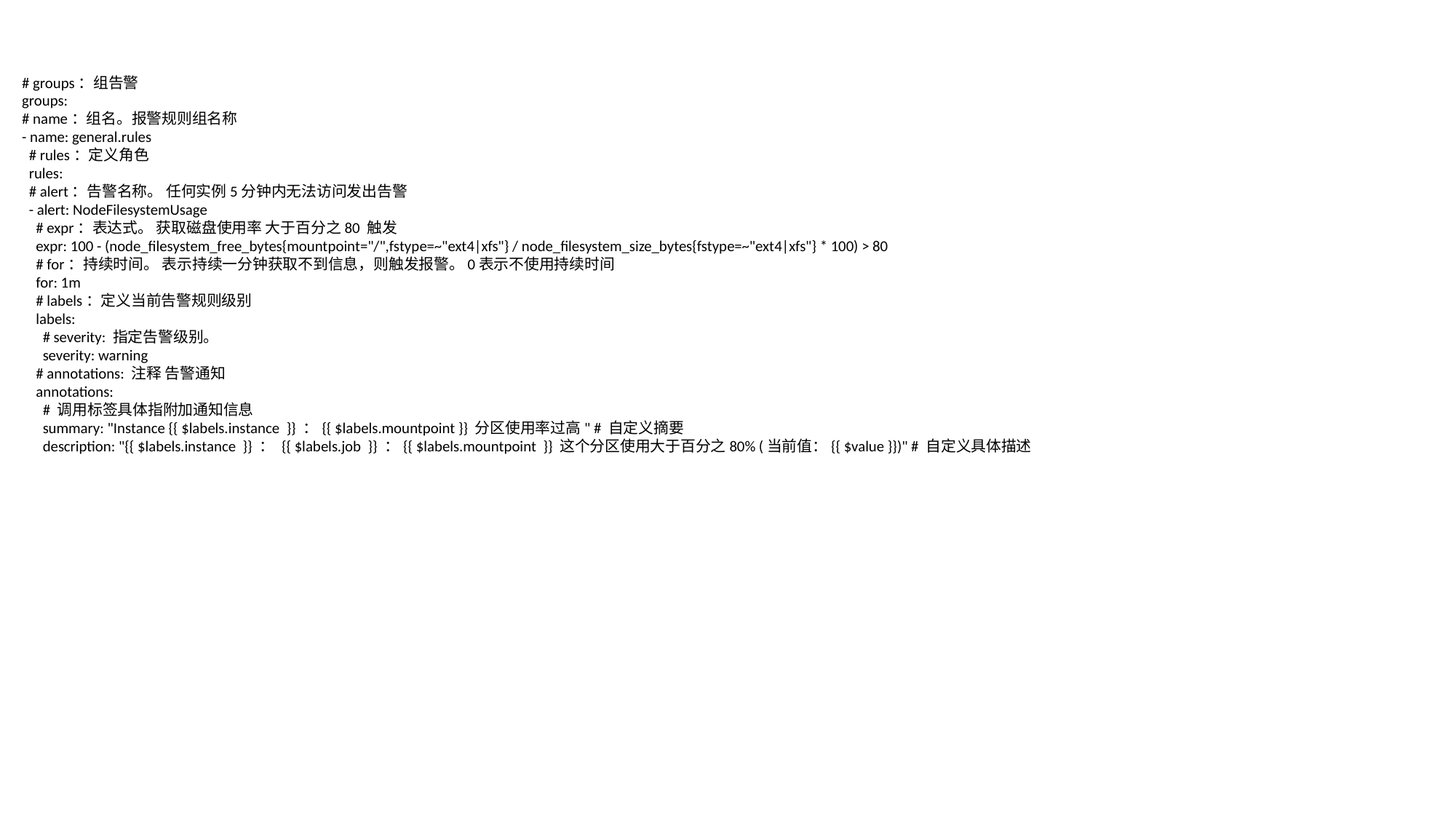

# groups：组告警
groups:
# name：组名。报警规则组名称
- name: general.rules
  # rules：定义角色
  rules:
  # alert：告警名称。 任何实例5分钟内无法访问发出告警
  - alert: NodeFilesystemUsage
    # expr：表达式。 获取磁盘使用率 大于百分之80 触发
    expr: 100 - (node_filesystem_free_bytes{mountpoint="/",fstype=~"ext4|xfs"} / node_filesystem_size_bytes{fstype=~"ext4|xfs"} * 100) > 80
    # for：持续时间。 表示持续一分钟获取不到信息，则触发报警。0表示不使用持续时间
    for: 1m
    # labels：定义当前告警规则级别
    labels:
      # severity: 指定告警级别。
      severity: warning
    # annotations: 注释 告警通知
    annotations:
      # 调用标签具体指附加通知信息
      summary: "Instance {{ $labels.instance  }} ：{{ $labels.mountpoint }} 分区使用率过高" # 自定义摘要
      description: "{{ $labels.instance  }} ： {{ $labels.job  }} ：{{ $labels.mountpoint  }} 这个分区使用大于百分之80% (当前值：{{ $value }})" # 自定义具体描述